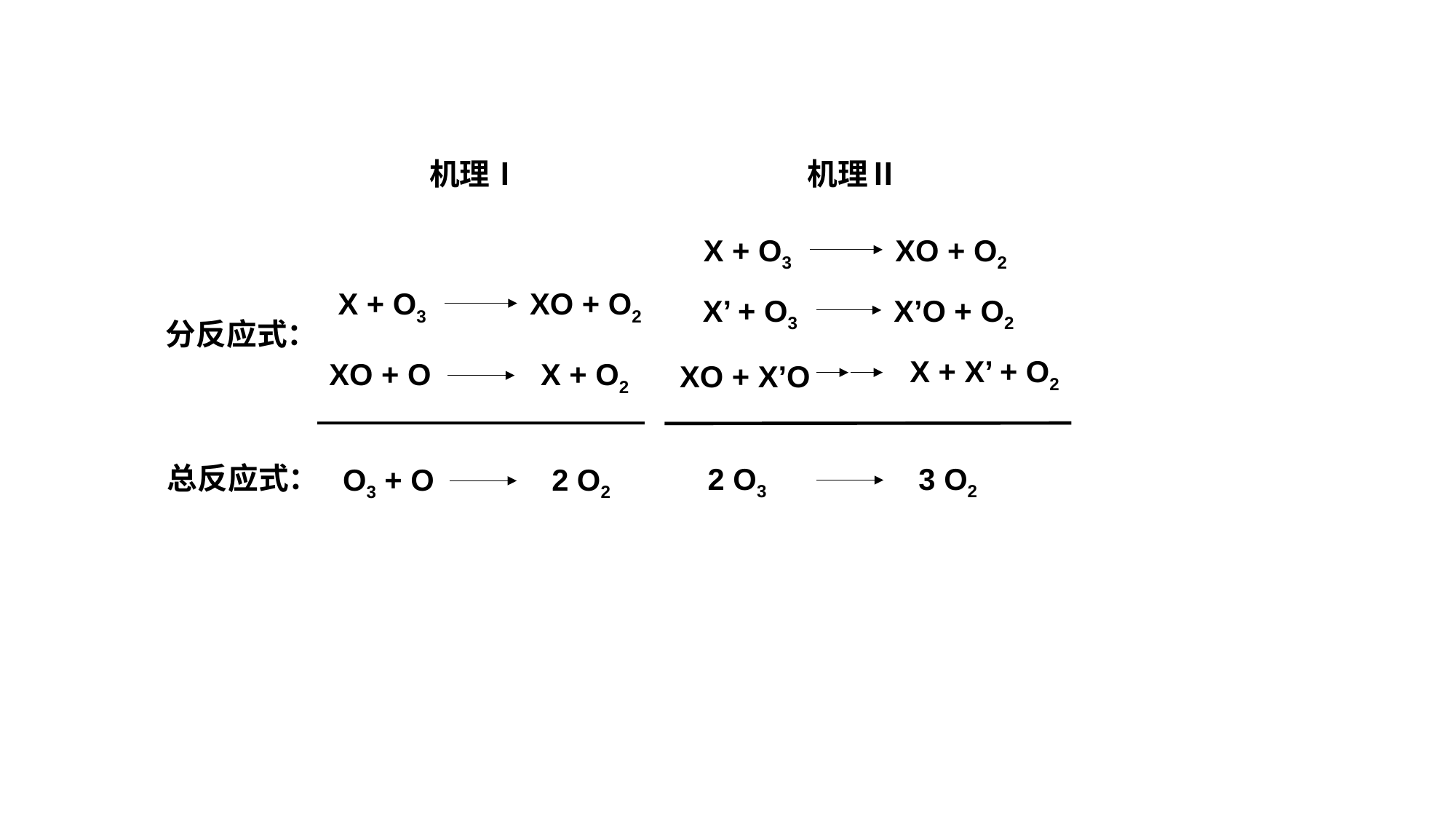

机理Ⅰ
机理Ⅱ
X + O3
XO + O2
X + O3
XO + O2
X’ + O3
X’O + O2
分反应式：
X + X’ + O2
XO + X’O
XO + O
X + O2
总反应式：
2 O3
3 O2
O3 + O
2 O2